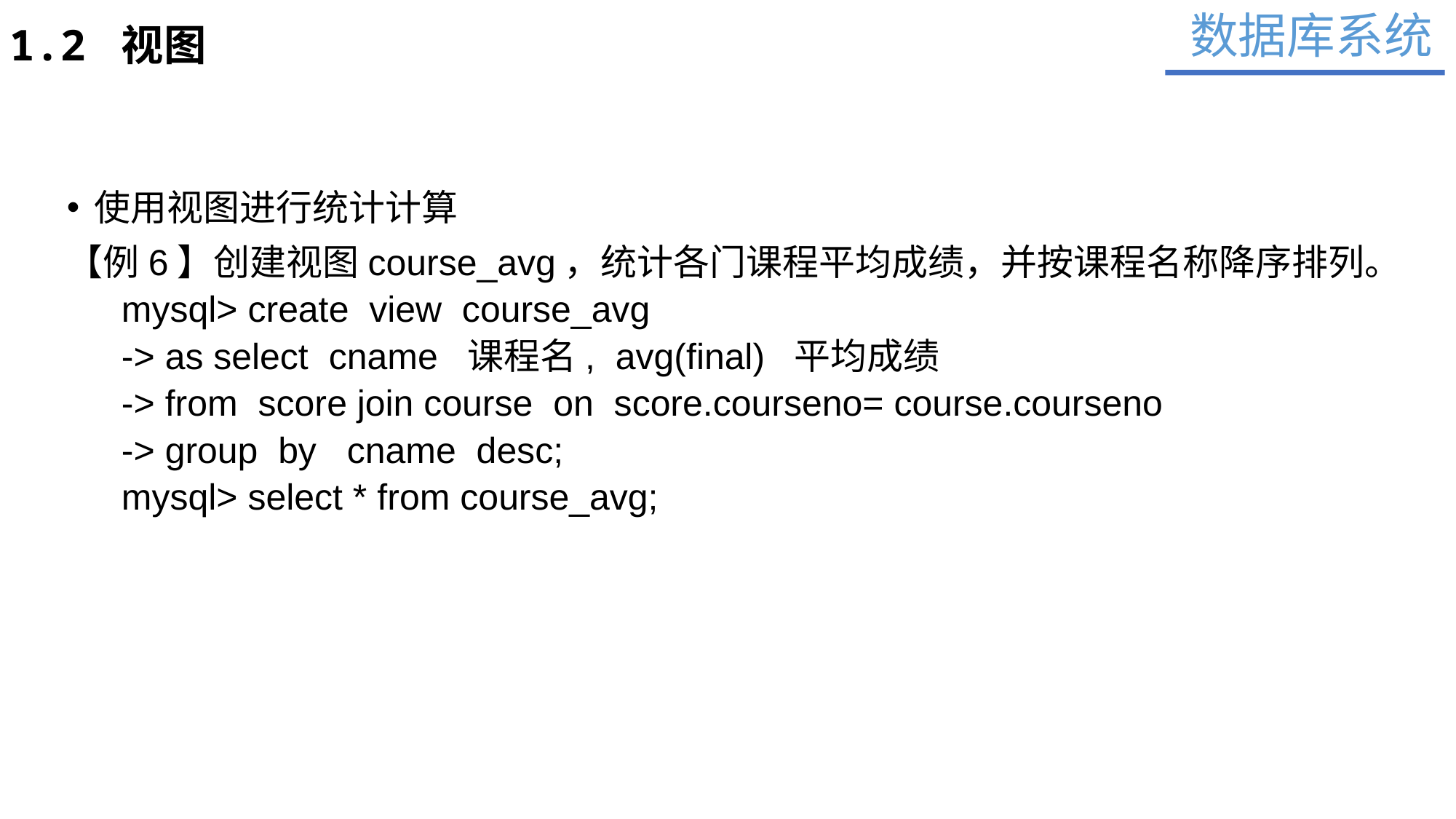

数据库系统
1.2 视图

使用视图进行统计计算
【例6】创建视图course_avg，统计各门课程平均成绩，并按课程名称降序排列。
mysql> create  view  course_avg
-> as select  cname  课程名,  avg(final)  平均成绩
-> from  score join course  on  score.courseno= course.courseno
-> group  by   cname  desc;
mysql> select * from course_avg;